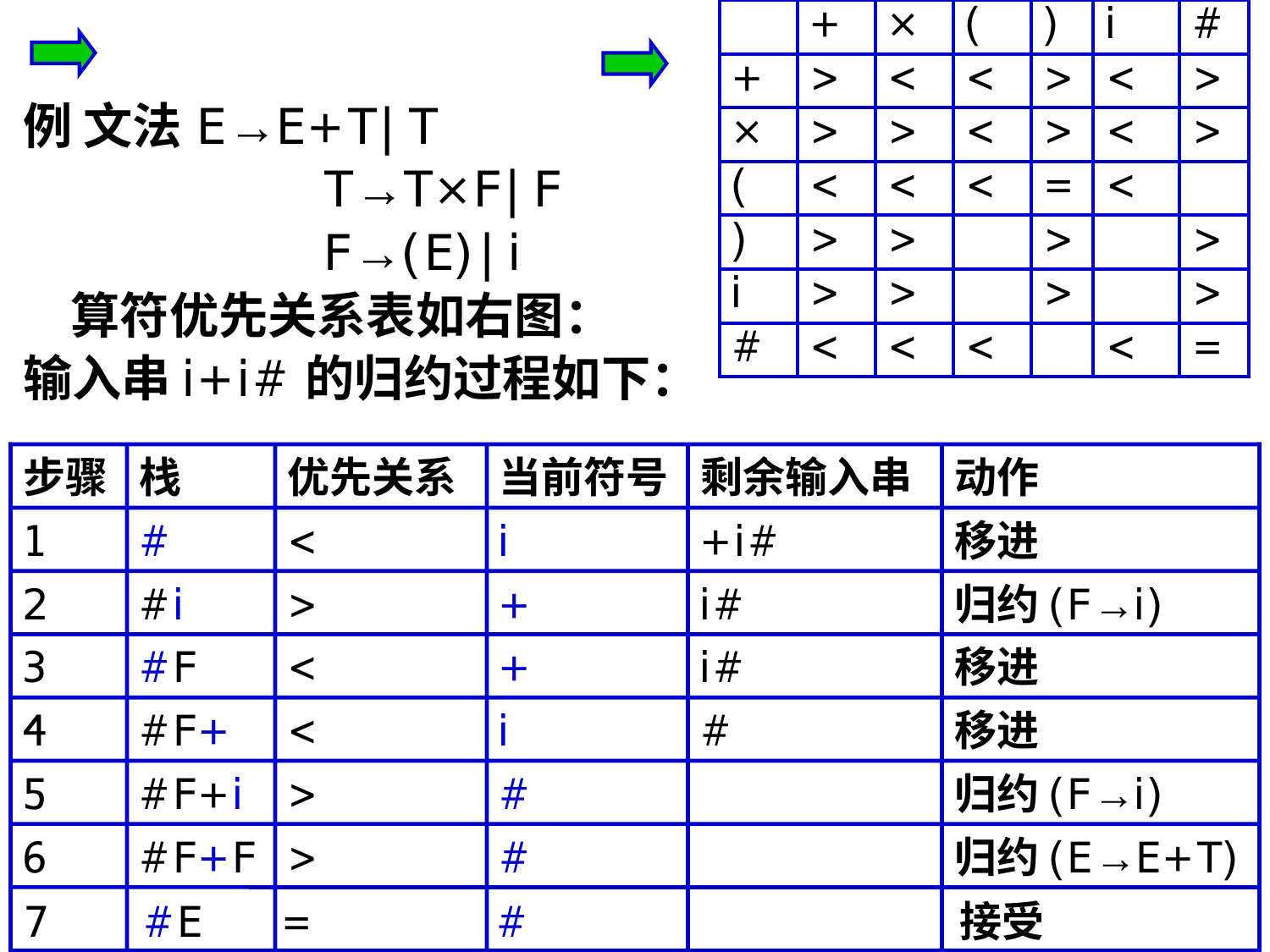

|  | + | × | ( | ) | i | # |
| --- | --- | --- | --- | --- | --- | --- |
| + | > | < | < | > | < | > |
| × | > | > | < | > | < | > |
| ( | < | < | < | = | < |  |
| ) | > | > |  | > |  | > |
| i | > | > |  | > |  | > |
| # | < | < | < |  | < | = |

例 文法 	E→E+T|T
			T→T×F|F
			F→(E)|i
	算符优先关系表如右图：
输入串i+i#的归约过程如下：
步骤

栈

优先关系

当前符号

剩余输入串

动作

1
#
<
i
+i#
移进

2
#i
>
+
i#
归约(F→i)

3
#F
<
+
i#
移进

4
#F+
<
i
#
移进

5
#F+i
>
#

归约(F→i)

6
#F+F
>
#

归约(E→E+T)

 7
 #E
=
#

接受